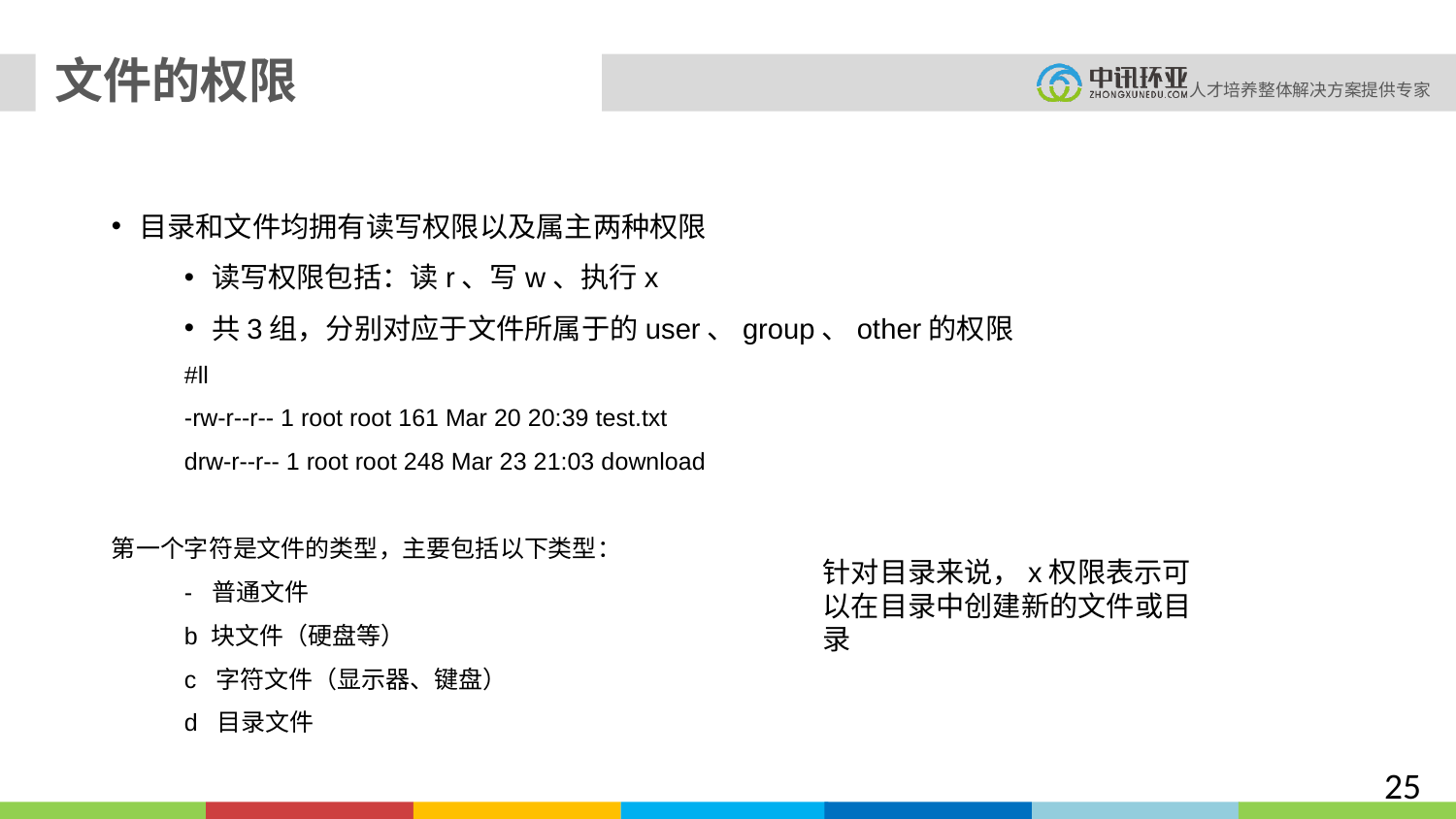

文件的权限
目录和文件均拥有读写权限以及属主两种权限
读写权限包括：读r、写w、执行x
共3组，分别对应于文件所属于的user、group、other的权限
#ll
-rw-r--r-- 1 root root 161 Mar 20 20:39 test.txt
drw-r--r-- 1 root root 248 Mar 23 21:03 download

第一个字符是文件的类型，主要包括以下类型：
-  普通文件
b 块文件（硬盘等）
c  字符文件（显示器、键盘）
d  目录文件
针对目录来说，x权限表示可以在目录中创建新的文件或目录
25